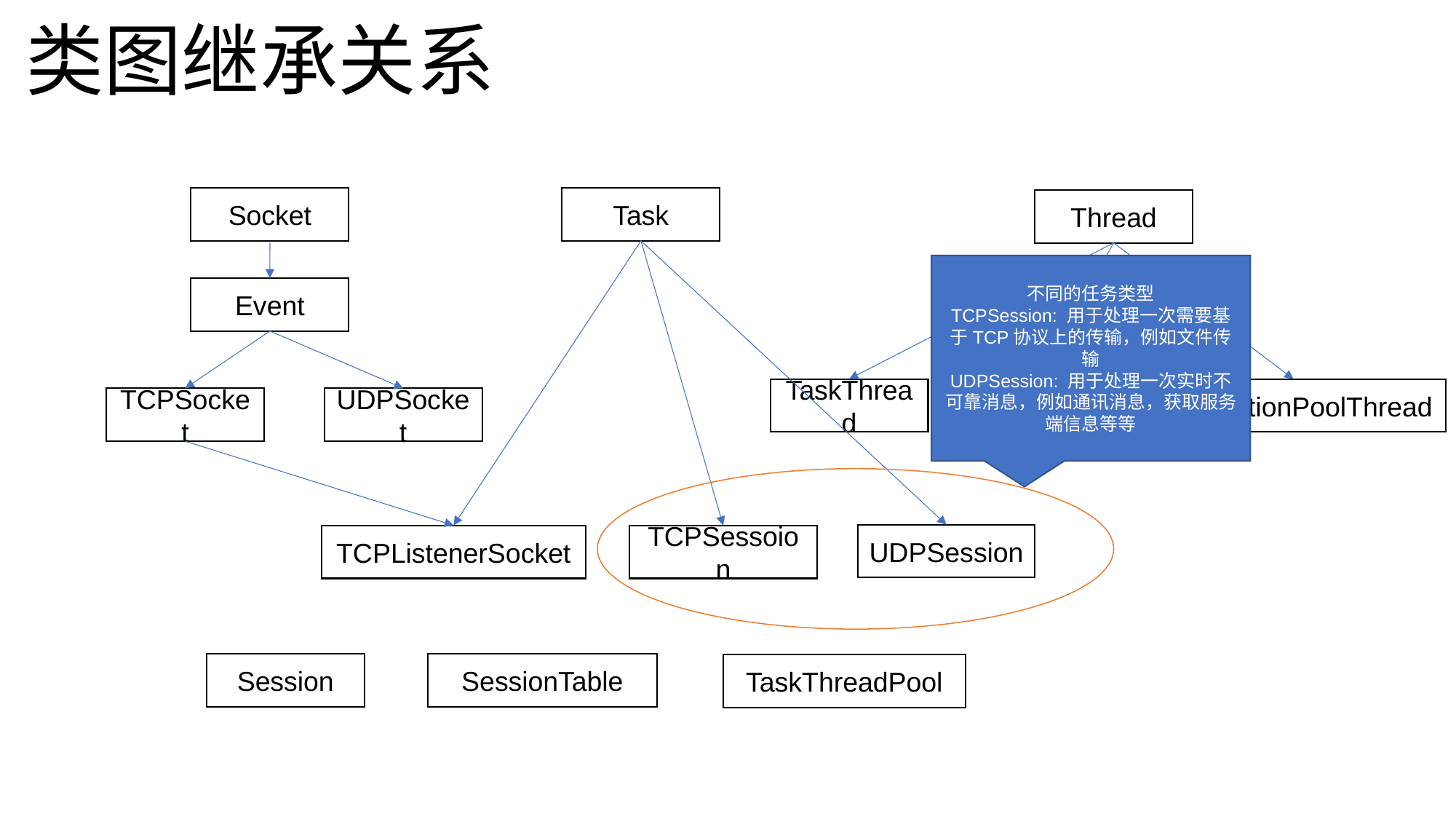

# 类图继承关系
Socket
Task
Thread
不同的任务类型
TCPSession: 用于处理一次需要基于TCP协议上的传输，例如文件传输
UDPSession: 用于处理一次实时不可靠消息，例如通讯消息，获取服务端信息等等
Event
TaskThread
EventThread
ConnectionPoolThread
TCPSocket
UDPSocket

UDPSession
TCPListenerSocket
TCPSessoion
Session
SessionTable
TaskThreadPool